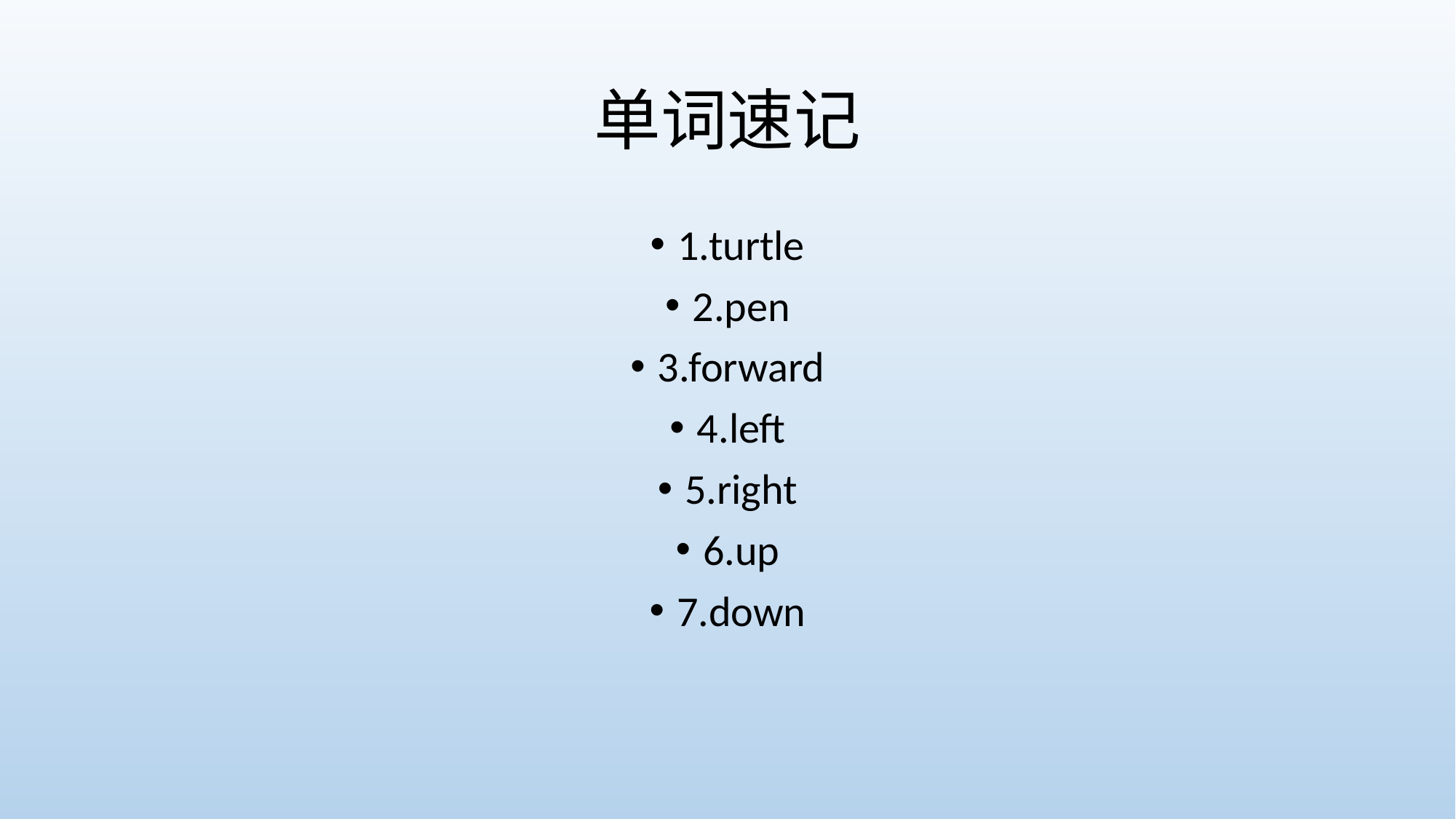

# 单词速记
1.turtle
2.pen
3.forward
4.left
5.right
6.up
7.down